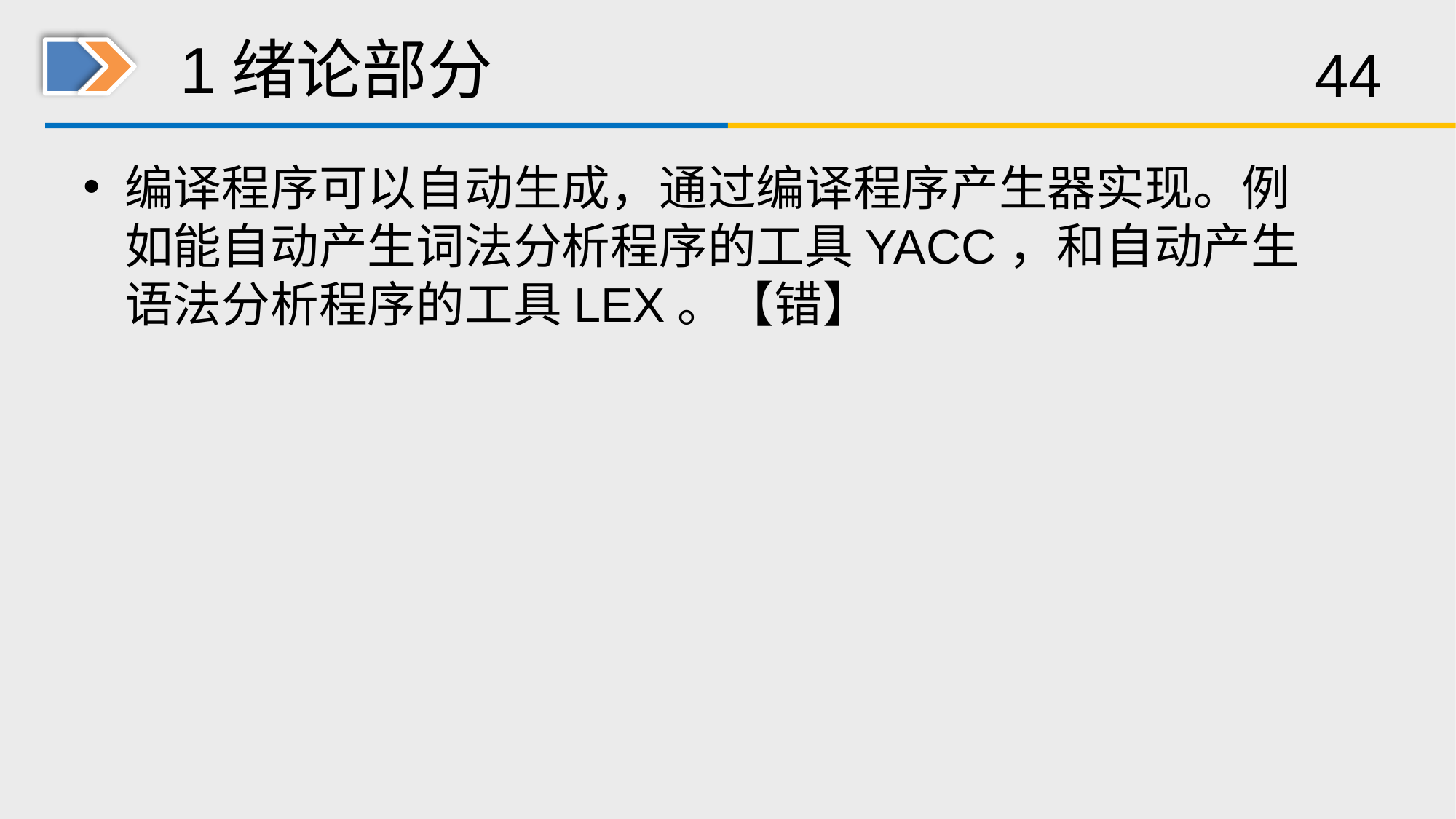

# 1绪论部分
44
编译程序可以自动生成，通过编译程序产生器实现。例如能自动产生词法分析程序的工具YACC，和自动产生语法分析程序的工具LEX。【错】